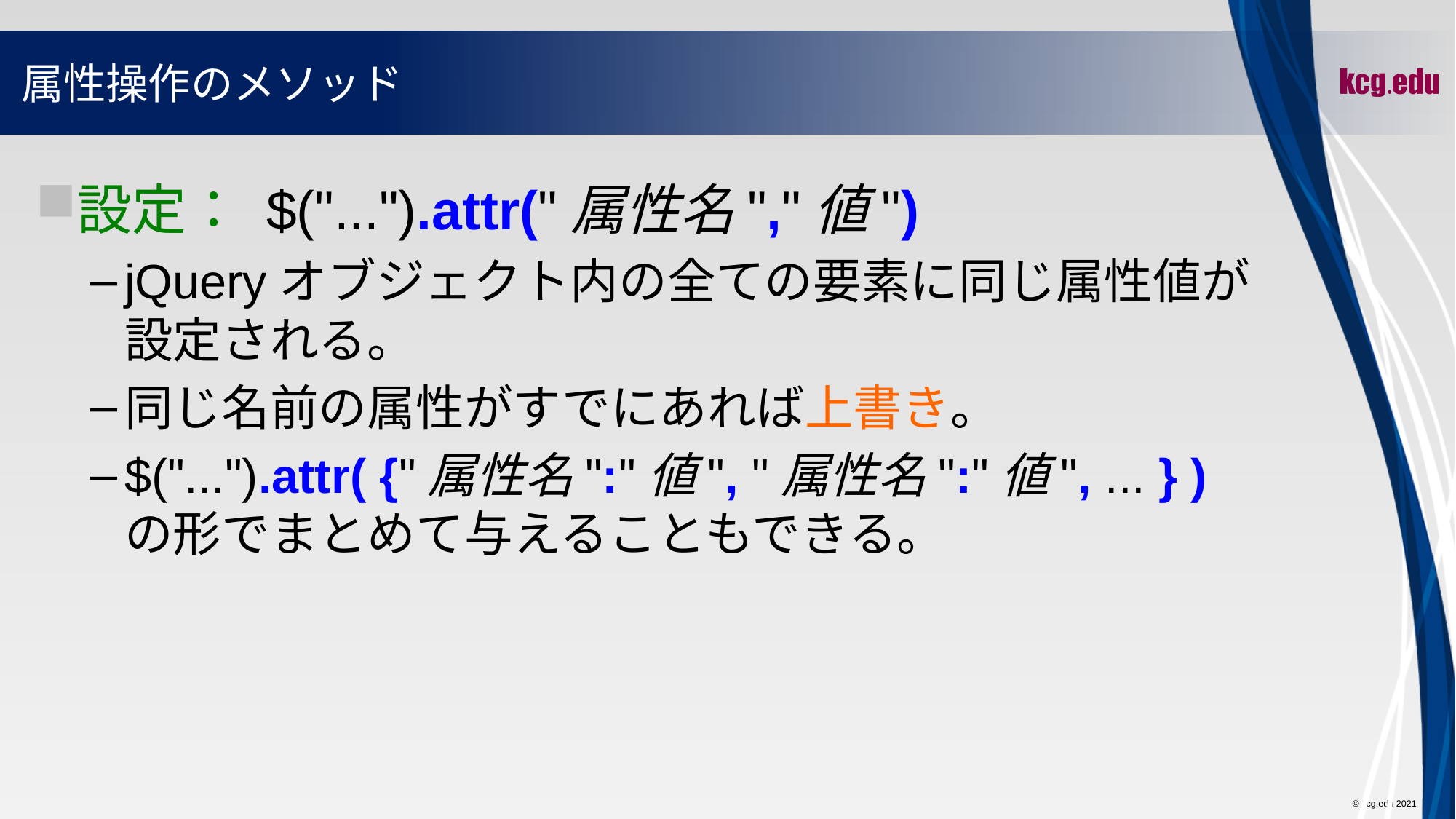

# 属性操作のメソッド
設定： $("...").attr("属性名","値")
jQueryオブジェクト内の全ての要素に同じ属性値が設定される。
同じ名前の属性がすでにあれば上書き。
$("...").attr( {"属性名":"値", "属性名":"値", ... } ) の形でまとめて与えることもできる。